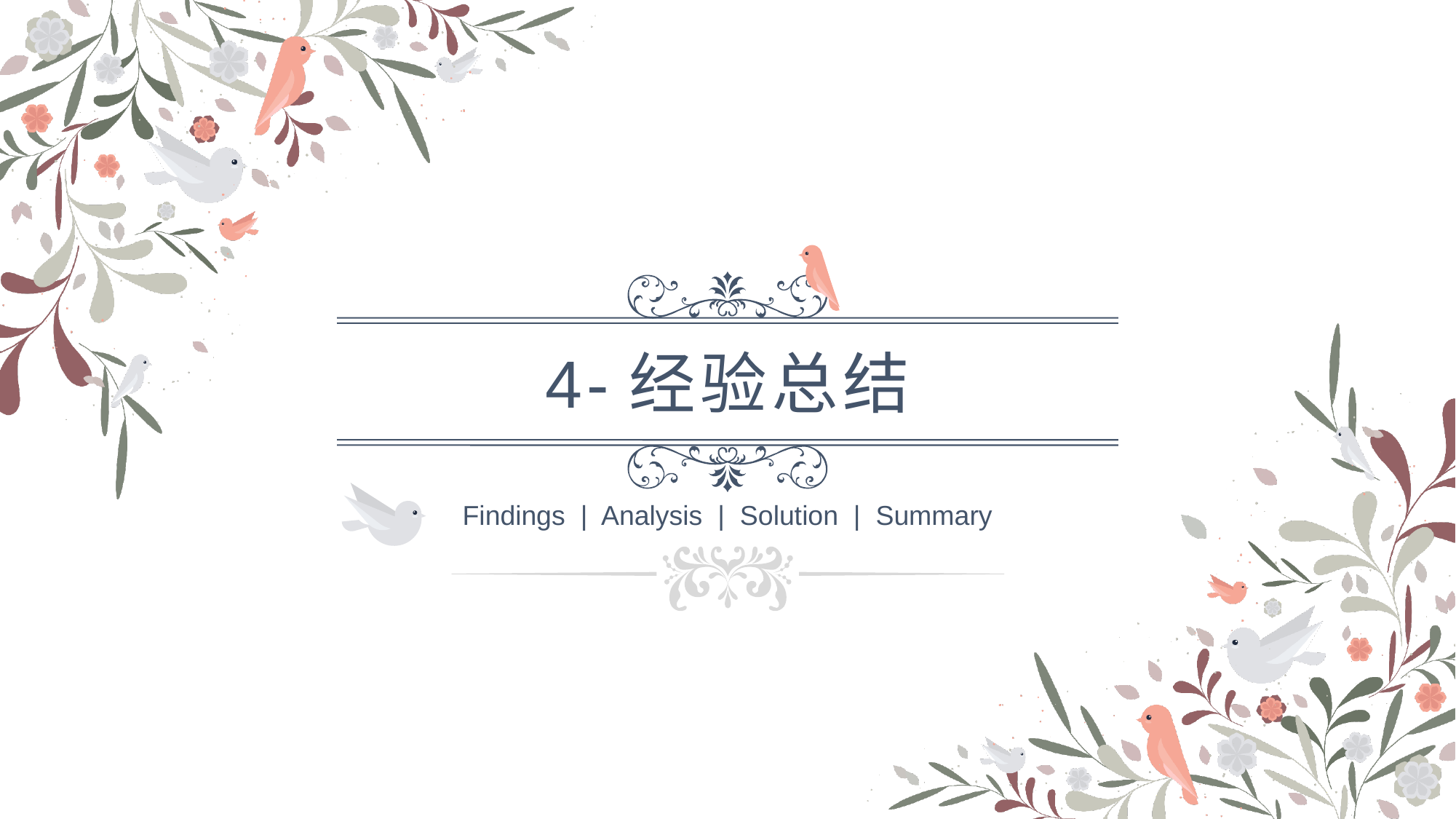

4-经验总结

Findings  |  Analysis  |  Solution  |  Summary